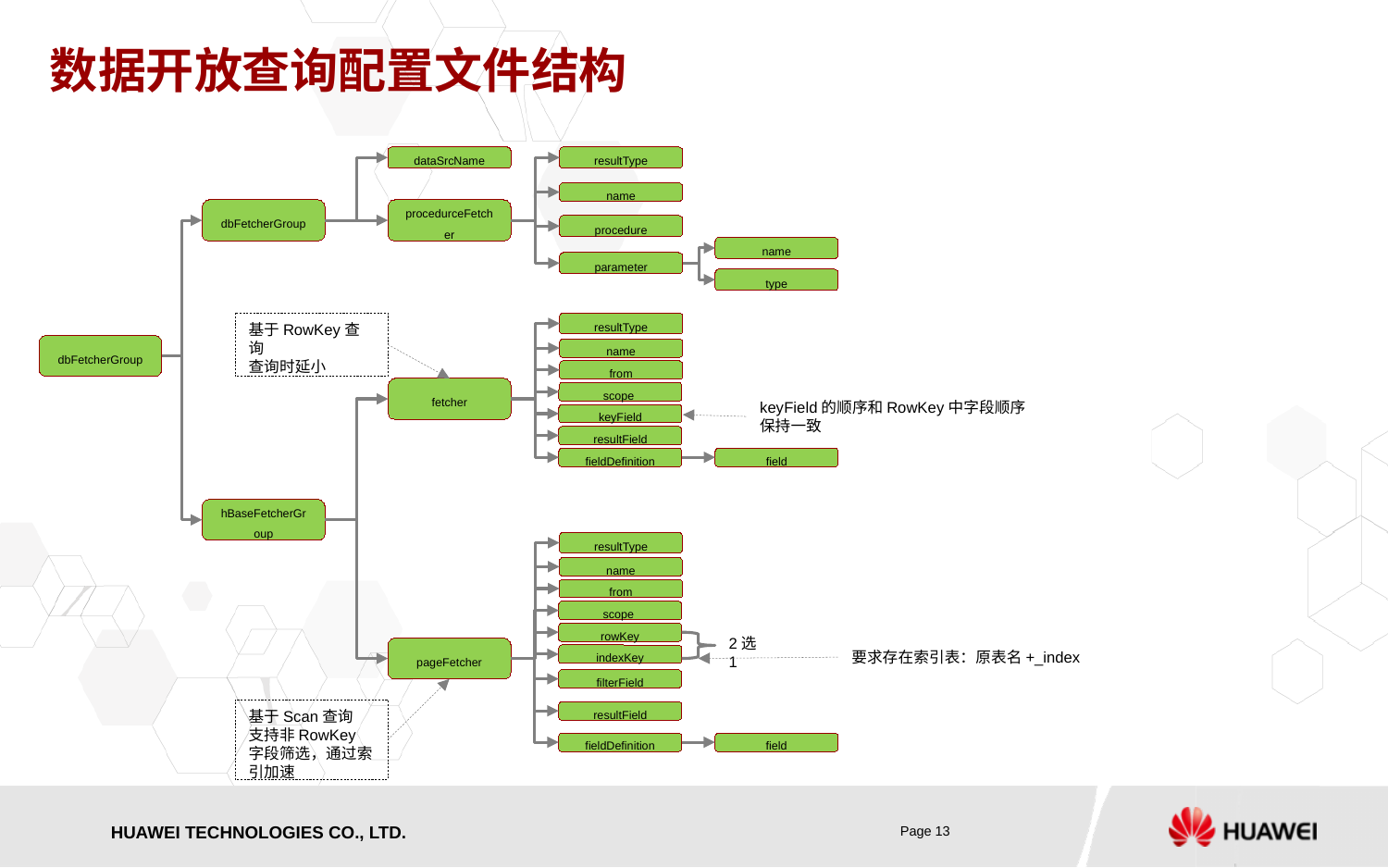

# 数据开放查询配置文件结构
dataSrcName
resultType
name
dbFetcherGroup
procedurceFetcher
procedure
name
parameter
type
resultType
基于RowKey查询
查询时延小
dbFetcherGroup
name
from
fetcher
scope
keyField的顺序和RowKey中字段顺序保持一致
keyField
resultField
fieldDefinition
field
hBaseFetcherGroup
resultType
name
from
scope
rowKey
2选1
要求存在索引表：原表名+_index

pageFetcher
indexKey
filterField
基于Scan查询
支持非RowKey字段筛选，通过索引加速
resultField
fieldDefinition
field